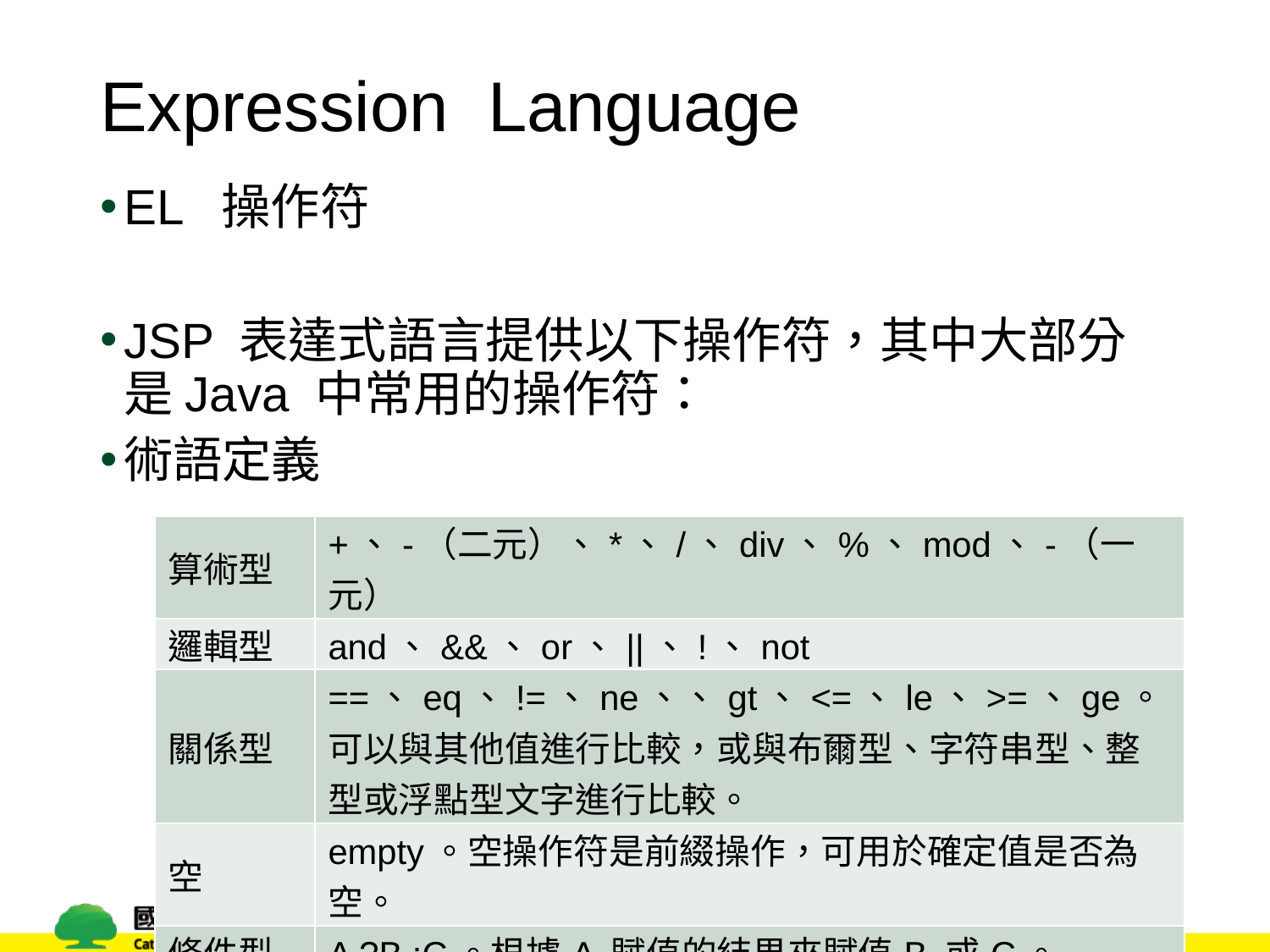

# Expression  Language
EL  操作符

JSP 表達式語言提供以下操作符，其中大部分是Java 中常用的操作符：
術語定義

| 算術型 | +、-（二元）、\*、/、div、%、mod、-（一元） |
| --- | --- |
| 邏輯型 | and、&&、or、||、!、not |
| 關係型 | ==、eq、!=、ne、、gt、<=、le、>=、ge。可以與其他值進行比較，或與布爾型、字符串型、整型或浮點型文字進行比較。 |
| 空 | empty。空操作符是前綴操作，可用於確定值是否為空。 |
| 條件型 | A ?B :C。根據A 賦值的結果來賦值B 或C。 |